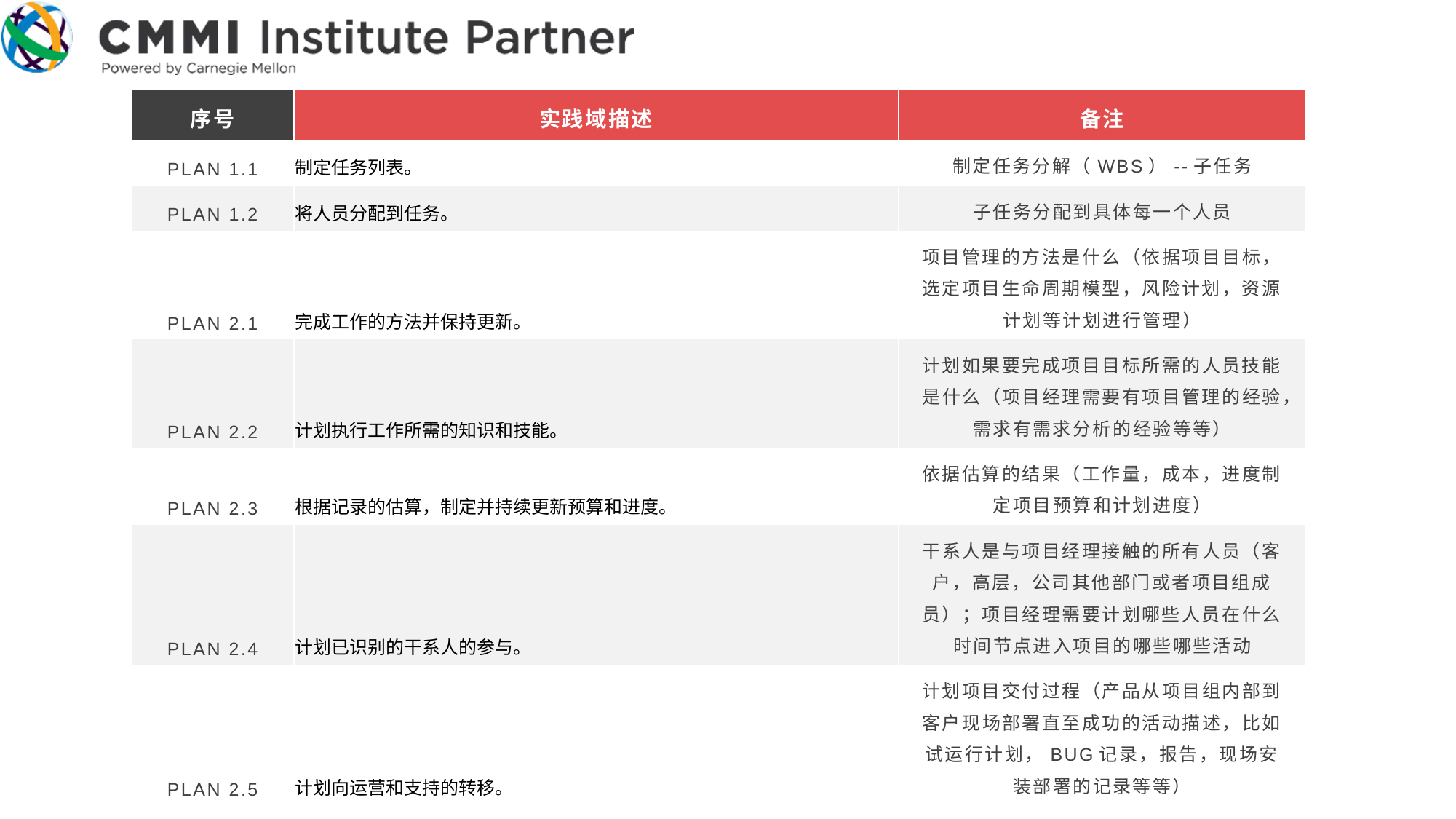

| 序号 | 实践域描述 | 备注 |
| --- | --- | --- |
| PLAN 1.1 | 制定任务列表。 | 制定任务分解（WBS）--子任务 |
| PLAN 1.2 | 将人员分配到任务。 | 子任务分配到具体每一个人员 |
| PLAN 2.1 | 完成工作的方法并保持更新。 | 项目管理的方法是什么（依据项目目标，选定项目生命周期模型，风险计划，资源计划等计划进行管理） |
| PLAN 2.2 | 计划执行工作所需的知识和技能。 | 计划如果要完成项目目标所需的人员技能是什么（项目经理需要有项目管理的经验，需求有需求分析的经验等等） |
| PLAN 2.3 | 根据记录的估算，制定并持续更新预算和进度。 | 依据估算的结果（工作量，成本，进度制定项目预算和计划进度） |
| PLAN 2.4 | 计划已识别的干系人的参与。 | 干系人是与项目经理接触的所有人员（客户，高层，公司其他部门或者项目组成员）；项目经理需要计划哪些人员在什么时间节点进入项目的哪些哪些活动 |
| PLAN 2.5 | 计划向运营和支持的转移。 | 计划项目交付过程（产品从项目组内部到客户现场部署直至成功的活动描述，比如试运行计划，BUG记录，报告，现场安装部署的记录等等） |